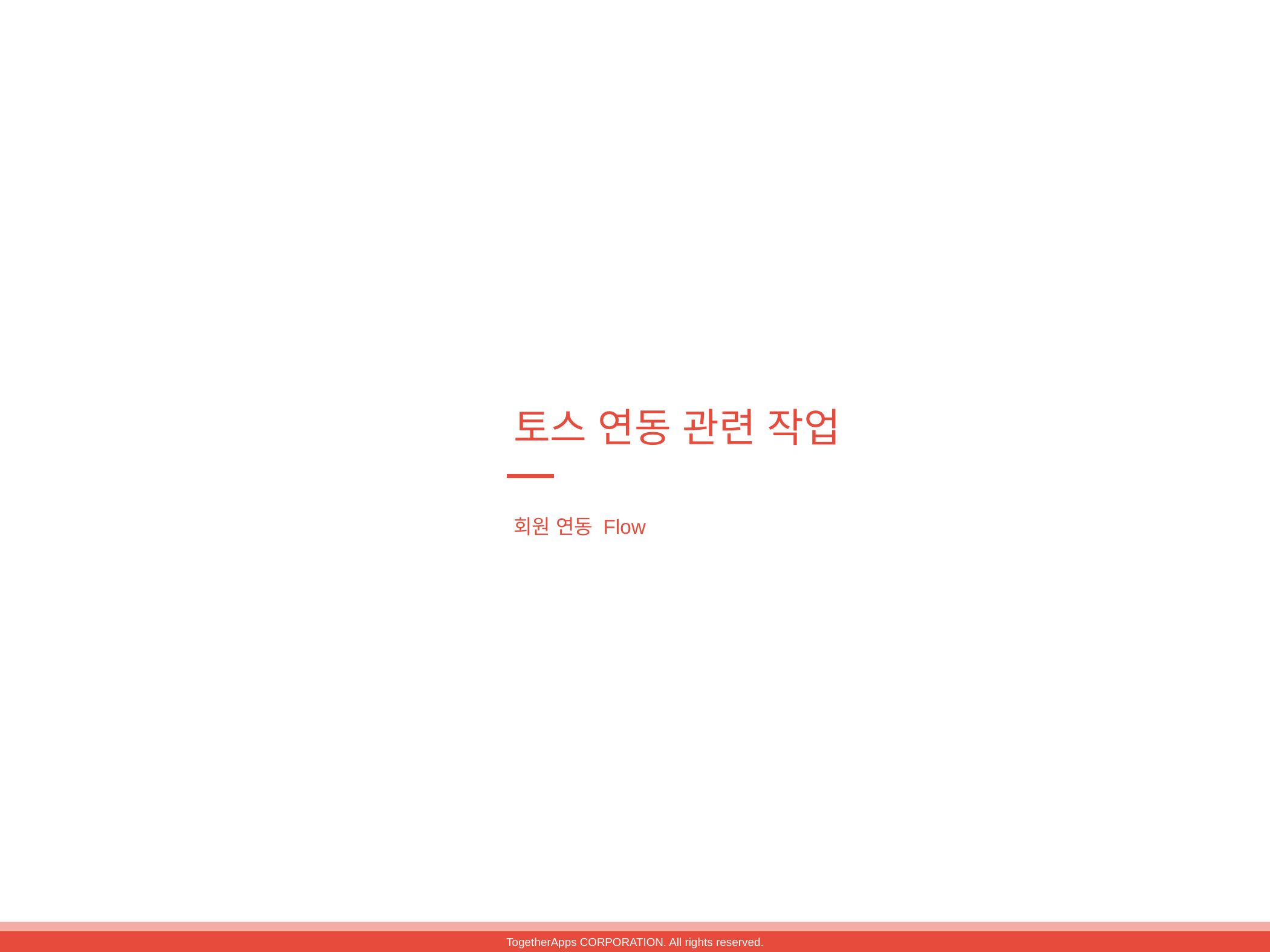

토스 연동 관련 작업
회원 연동 Flow